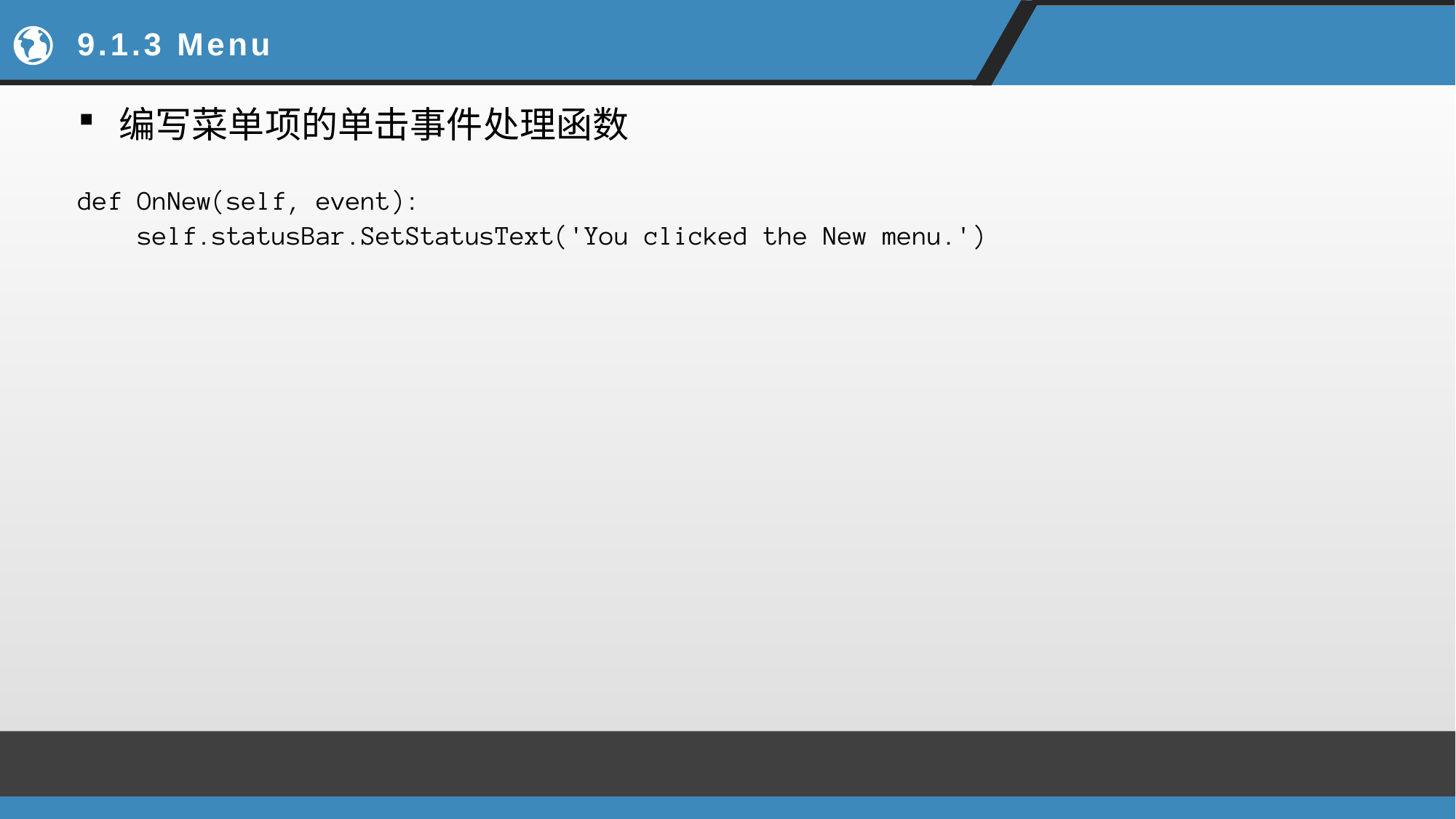

# 9.1.3 Menu

编写菜单项的单击事件处理函数

def OnNew(self, event):
    self.statusBar.SetStatusText('You clicked the New menu.')